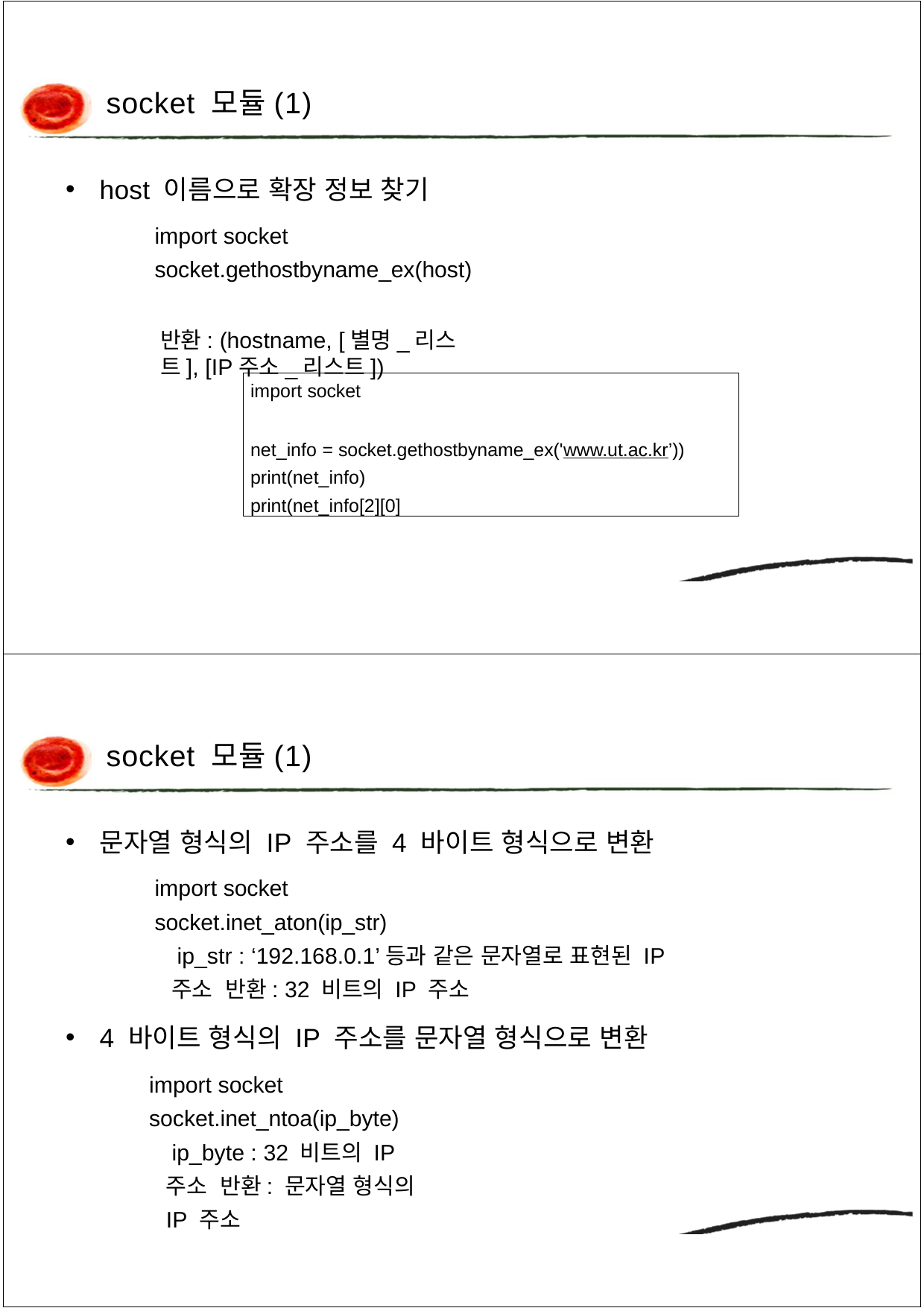

socket 모듈(1)

host 이름으로 확장 정보 찾기
import socket  socket.gethostbyname_ex(host)

반환: (hostname, [별명_리스트], [IP주소_리스트])
import socket

net_info = socket.gethostbyname_ex('www.ut.ac.kr’))  print(net_info)
print(net_info[2][0]

socket 모듈(1)

문자열 형식의 IP 주소를 4 바이트 형식으로 변환
import socket  socket.inet_aton(ip_str)
ip_str : ‘192.168.0.1’등과 같은 문자열로 표현된 IP 주소  반환: 32 비트의 IP 주소
4 바이트 형식의 IP 주소를 문자열 형식으로 변환
import socket  socket.inet_ntoa(ip_byte)
ip_byte : 32 비트의 IP 주소  반환: 문자열 형식의 IP 주소